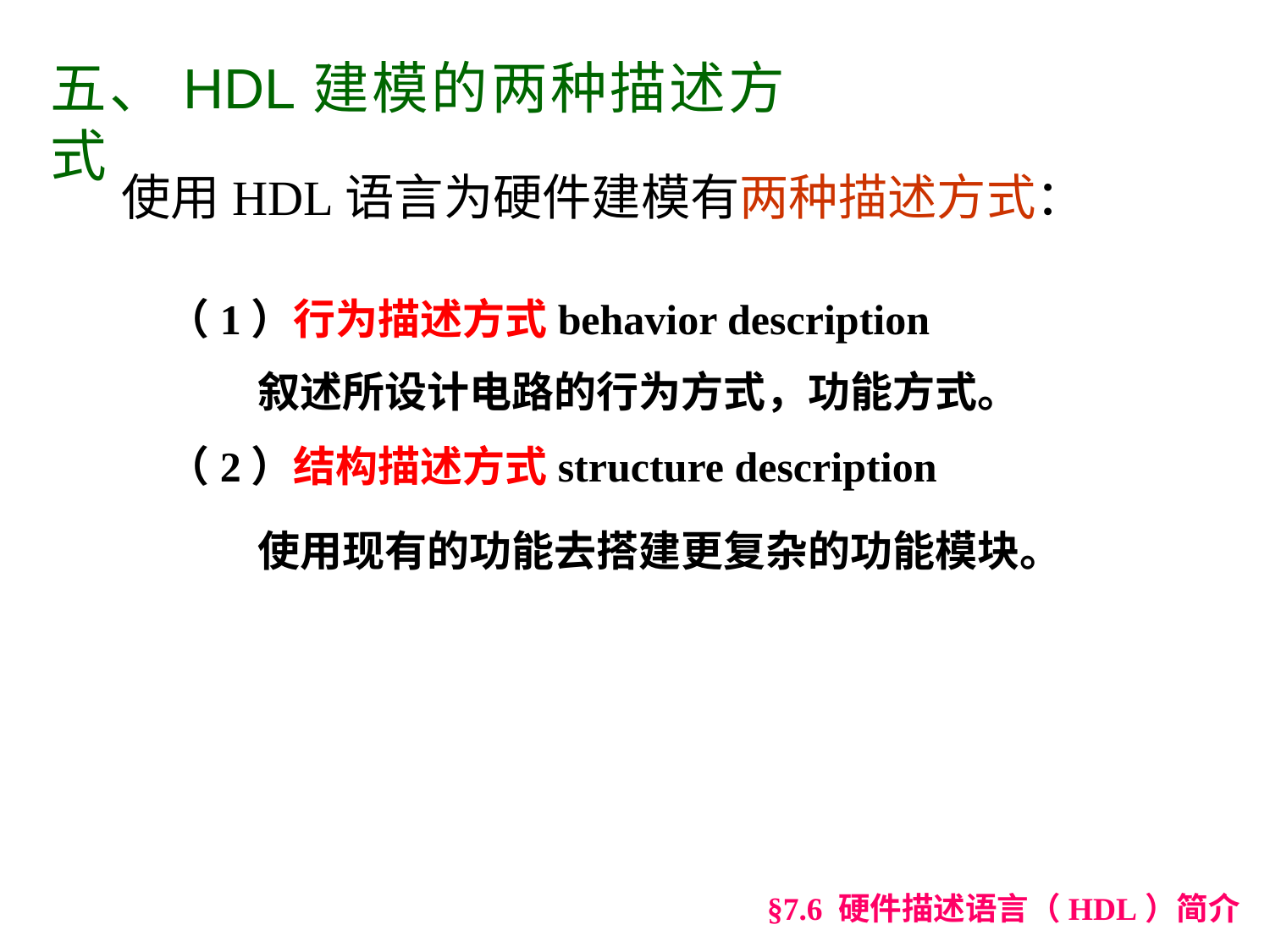

五、HDL建模的两种描述方式
使用HDL语言为硬件建模有两种描述方式：
（1）行为描述方式behavior description
叙述所设计电路的行为方式，功能方式。
（2）结构描述方式structure description
使用现有的功能去搭建更复杂的功能模块。
§7.6 硬件描述语言（HDL）简介